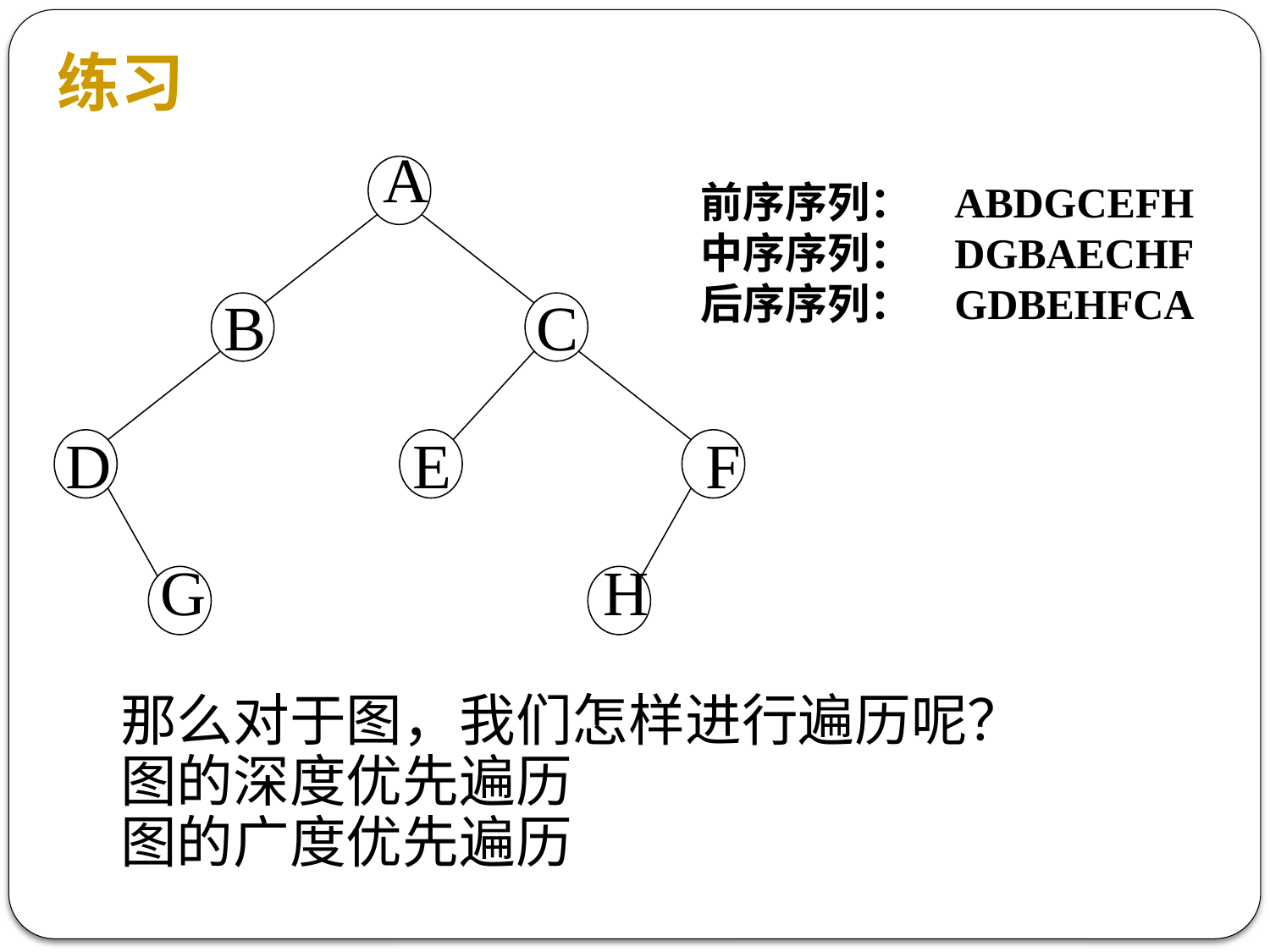

练习
A

前序序列：	ABDGCEFH
中序序列：	DGBAECHF
后序序列：	GDBEHFCA

B                 C

D                   E                F
G                         H

那么对于图，我们怎样进行遍历呢？
图的深度优先遍历
图的广度优先遍历